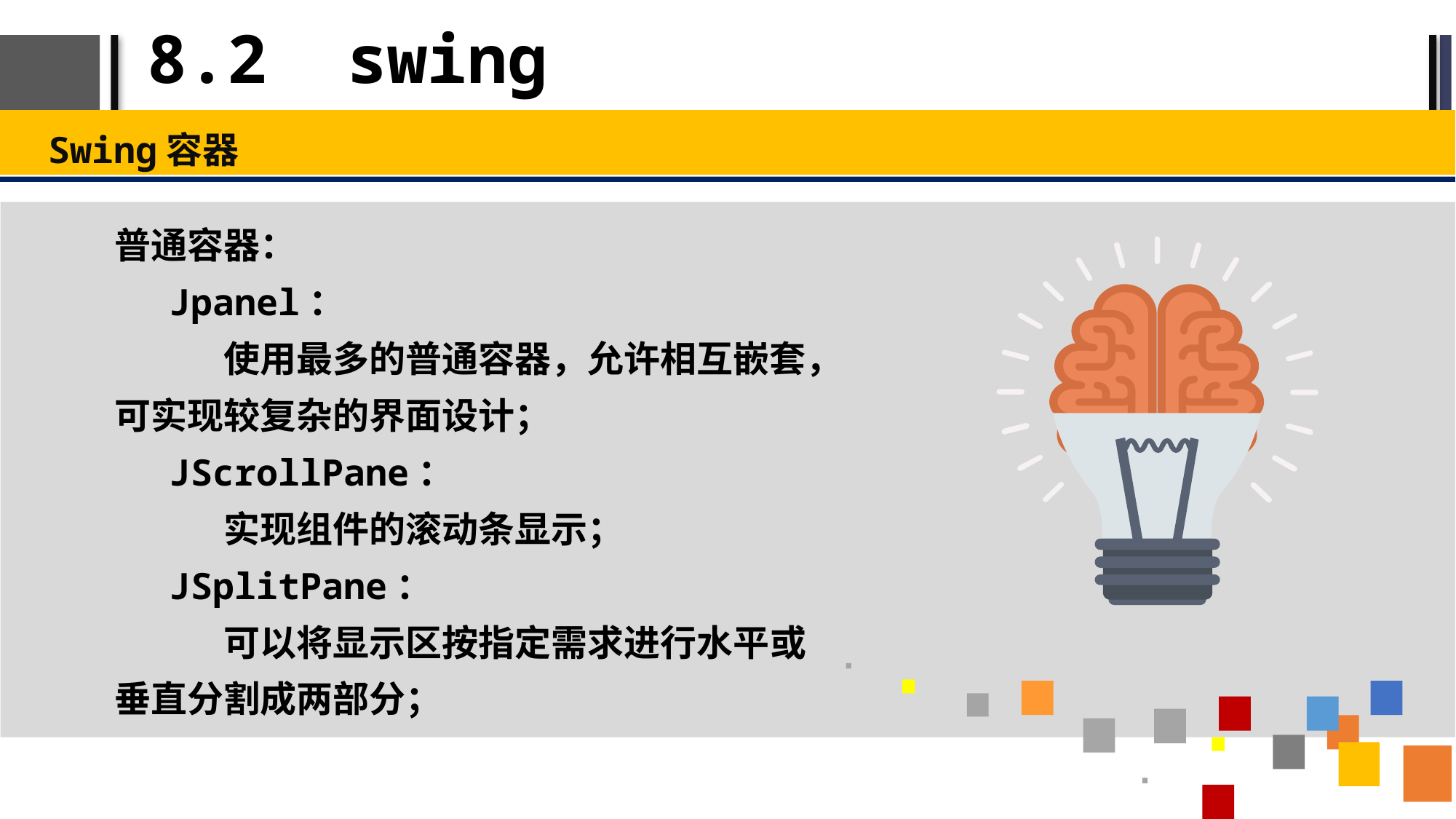

# 8.2  swing

Swing容器

普通容器：
Jpanel：
	使用最多的普通容器，允许相互嵌套，可实现较复杂的界面设计；
JScrollPane：
	实现组件的滚动条显示；
JSplitPane：
	可以将显示区按指定需求进行水平或垂直分割成两部分；